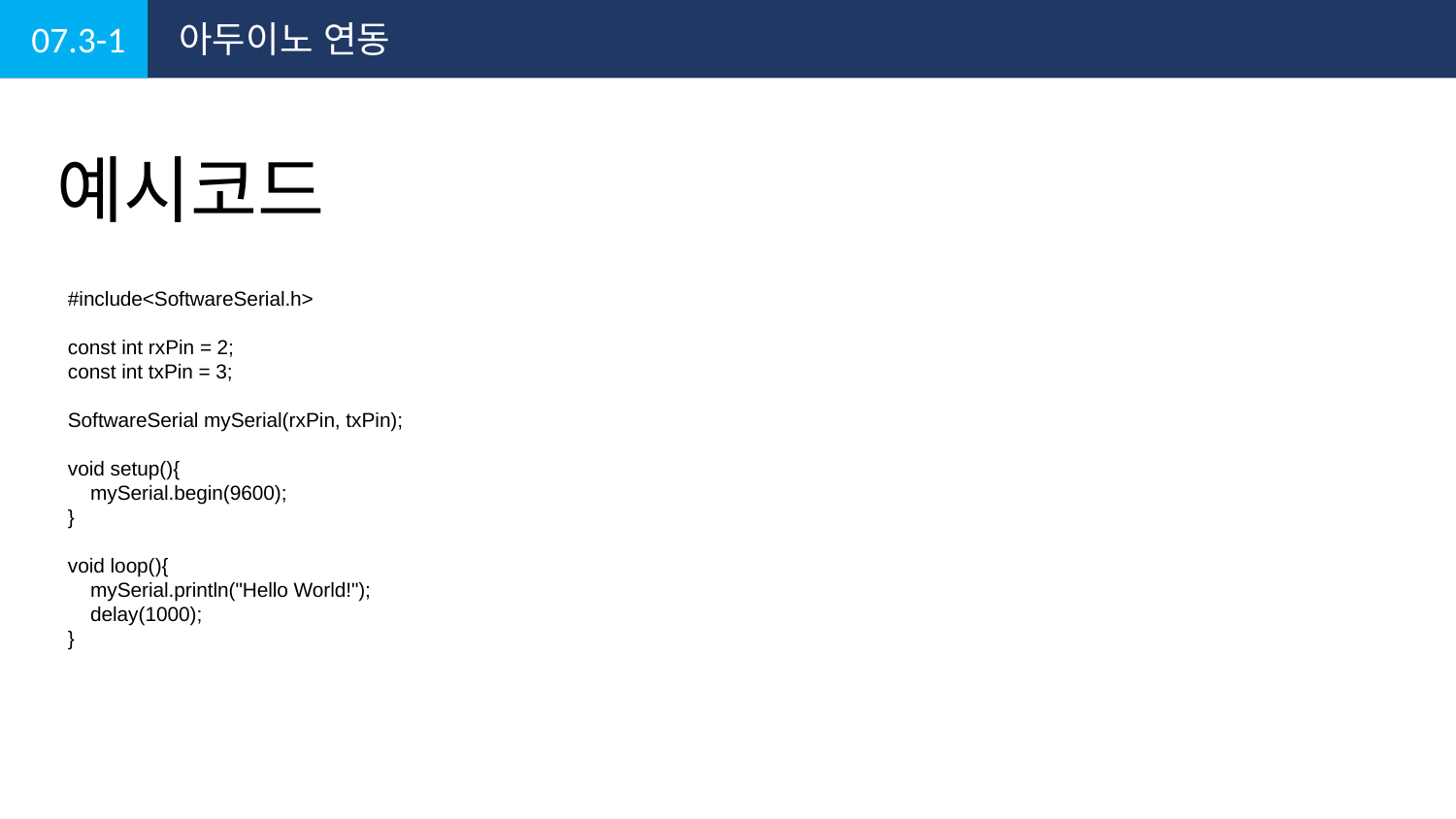

07.3-1
아두이노 연동
예시코드
#include<SoftwareSerial.h>

const int rxPin = 2;
const int txPin = 3;

SoftwareSerial mySerial(rxPin, txPin);

void setup(){
    mySerial.begin(9600);
}

void loop(){
    mySerial.println("Hello World!");
    delay(1000);
}